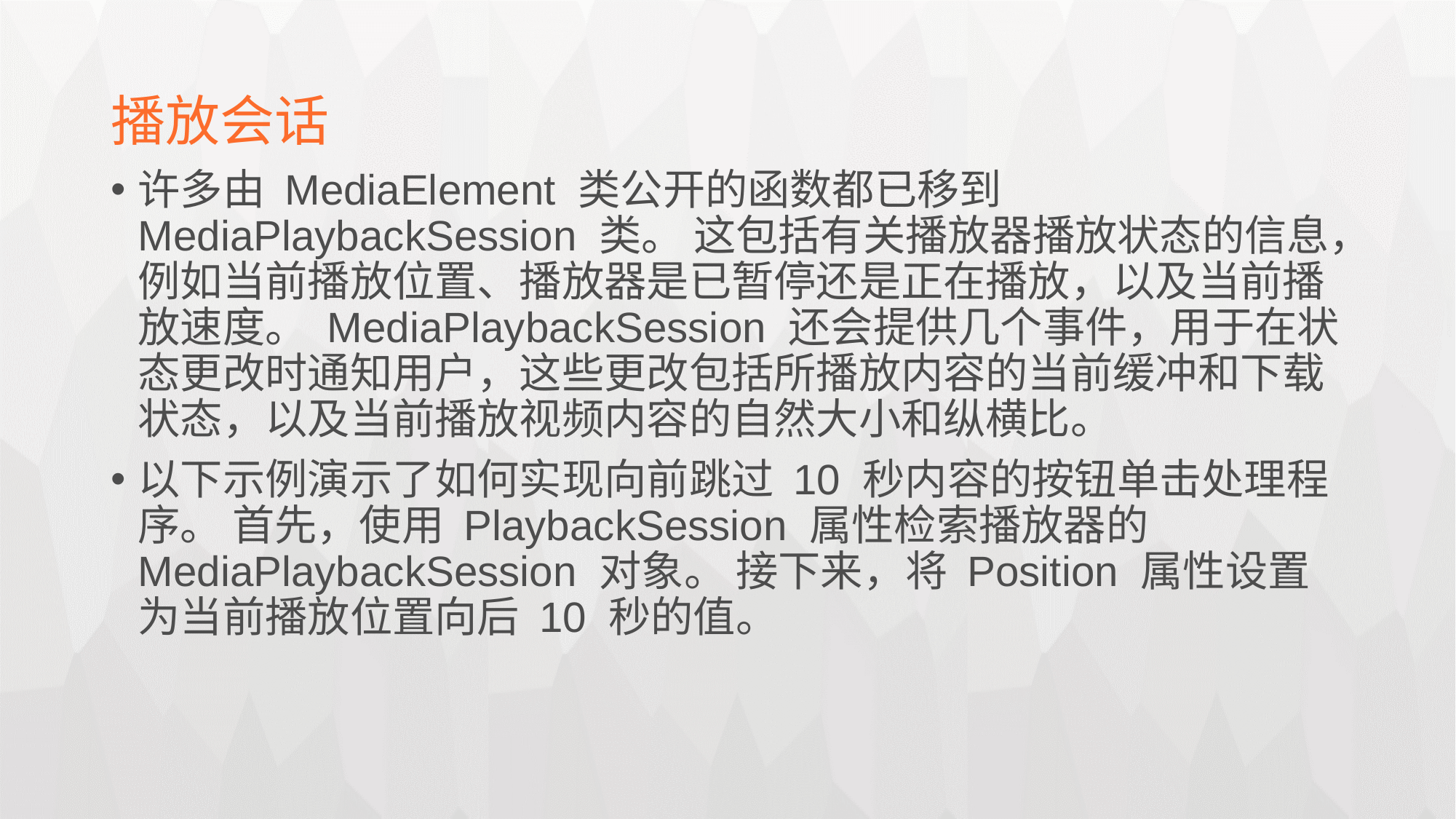

播放会话
许多由 MediaElement 类公开的函数都已移到 MediaPlaybackSession 类。 这包括有关播放器播放状态的信息，例如当前播放位置、播放器是已暂停还是正在播放，以及当前播放速度。 MediaPlaybackSession 还会提供几个事件，用于在状态更改时通知用户，这些更改包括所播放内容的当前缓冲和下载状态，以及当前播放视频内容的自然大小和纵横比。
以下示例演示了如何实现向前跳过 10 秒内容的按钮单击处理程序。 首先，使用 PlaybackSession 属性检索播放器的 MediaPlaybackSession 对象。 接下来，将 Position 属性设置为当前播放位置向后 10 秒的值。